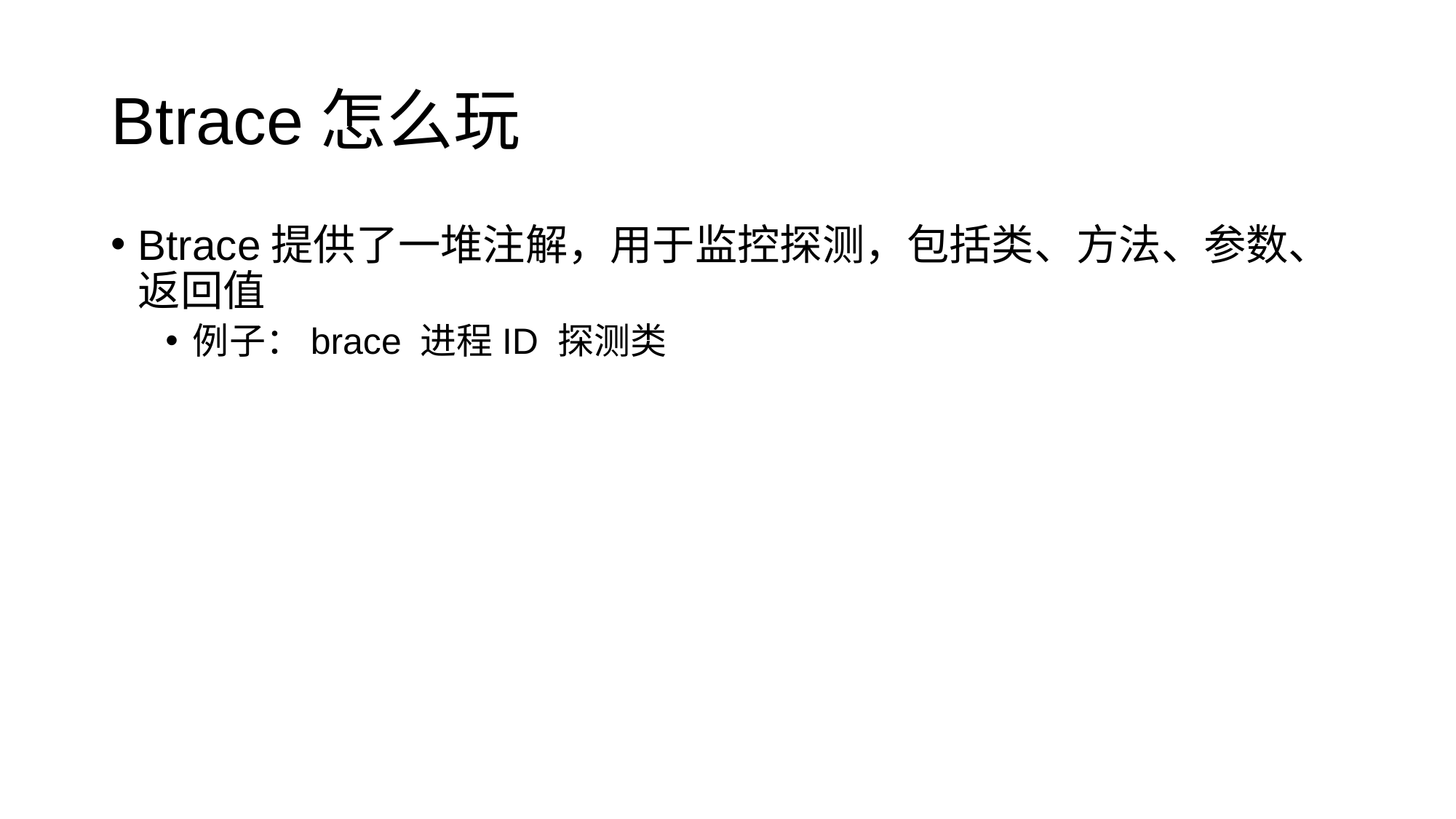

# Btrace怎么玩
Btrace提供了一堆注解，用于监控探测，包括类、方法、参数、返回值
例子：brace 进程ID 探测类